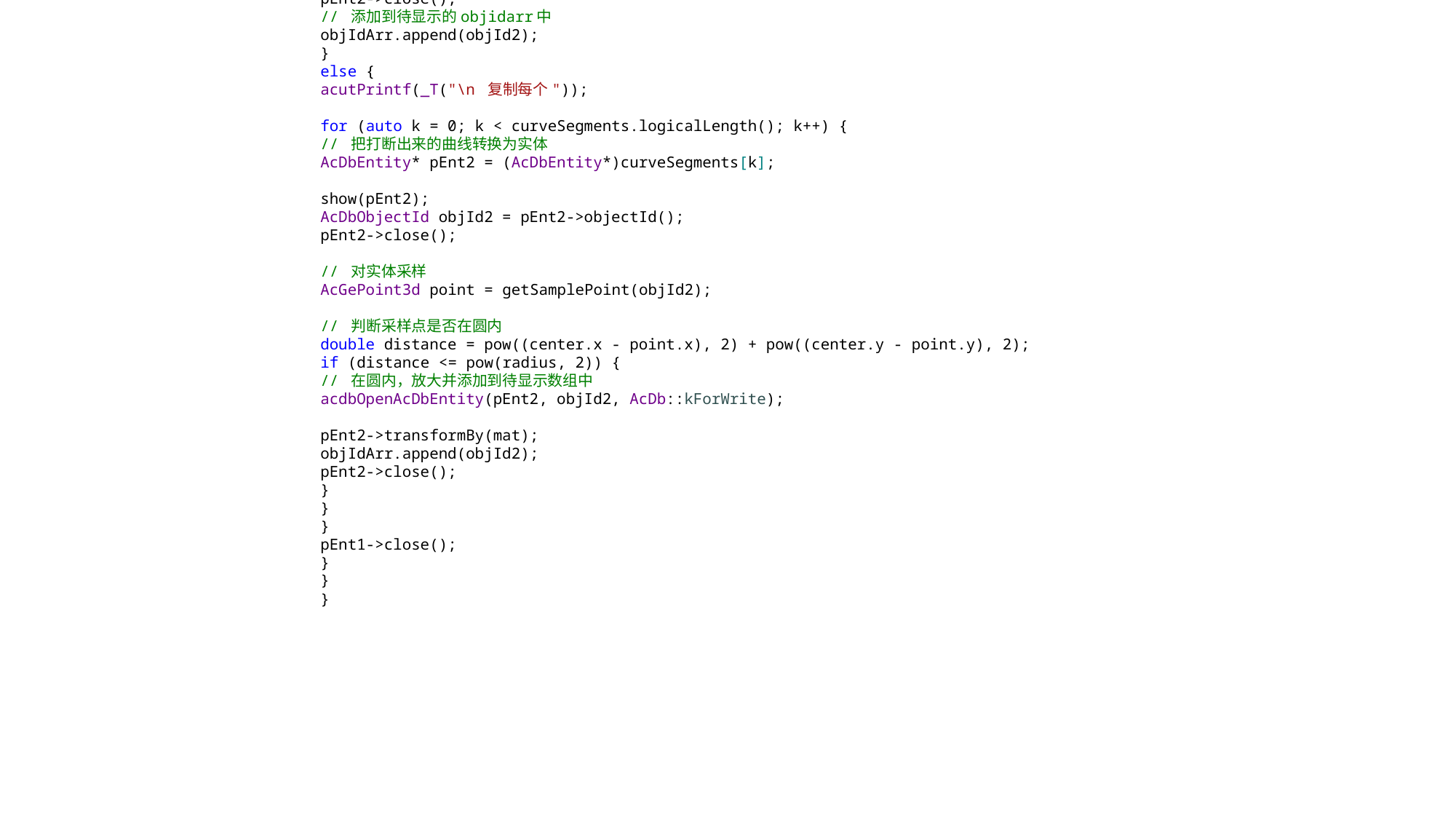

// 遍历框选的实体
for (auto i = 0; i < len; i++) {
// 获取实体id
ads_name en1;
acedSSName(ss, i, en1);
AcDbObjectId objId1;
auto err = acdbGetObjectId(objId1, en1);

AcDbEntity* pEnt1;
if (acdbOpenAcDbEntity(pEnt1, objId1, AcDb::kForWrite) == Zcad::ErrorStatus::eOk) {
// 获取交点
ZcGePoint3dArray points;
err = pEnt->intersectWith(pEnt1, ZcDb::Intersect::kOnBothOperands, points);
acutPrintf(_T("获取交点 err: %d, points length: %d \n"), err, points.length());

// 打断
if (pEnt1->isKindOf(AcDbCurve::desc())) {
acutPrintf(_T("开始打断 \n"));

AcDbCurve* pCurve;
AcDbVoidPtrArray curveSegments;

pCurve = AcDbCurve::cast(pEnt1);

// 获取参数
double param;
double* params = new double[points.length()];
for (auto y = 0; y < points.length(); y++) {
pCurve->getParamAtPoint(points[y], param);
params[y] = param;
}

// 排序
sort(params, params + points.length());

// 转换为 ZcGeDoubleArray
ZcGeDoubleArray ZcGeparams;
for (auto z = 0; z < points.length(); z++) {
ZcGeparams.append(params[z]);
}

// 打断
pCurve->getSplitCurves(ZcGeparams, curveSegments);
acutPrintf(_T("打断完成，长度： %d \n"), curveSegments.logicalLength());

// 如果没打断，说明整个图形都在实体中，复制整个图形
if (curveSegments.logicalLength() == 0) {
acutPrintf(_T("复制全部 \n"));
// 克隆一个新实体来放大显示
AcDbEntity* pEnt2 = AcDbEntity::cast(pEnt1->clone());

show(pEnt2);
AcDbObjectId objId2 = pEnt2->objectId();
pEnt2->transformBy(mat);
pEnt2->close();
// 添加到待显示的objidarr中
objIdArr.append(objId2);
}
else {
acutPrintf(_T("\n 复制每个"));

for (auto k = 0; k < curveSegments.logicalLength(); k++) {
// 把打断出来的曲线转换为实体
AcDbEntity* pEnt2 = (AcDbEntity*)curveSegments[k];

show(pEnt2);
AcDbObjectId objId2 = pEnt2->objectId();
pEnt2->close();

// 对实体采样
AcGePoint3d point = getSamplePoint(objId2);

// 判断采样点是否在圆内
double distance = pow((center.x - point.x), 2) + pow((center.y - point.y), 2);
if (distance <= pow(radius, 2)) {
// 在圆内，放大并添加到待显示数组中
acdbOpenAcDbEntity(pEnt2, objId2, AcDb::kForWrite);

pEnt2->transformBy(mat);
objIdArr.append(objId2);
pEnt2->close();
}
}
}
pEnt1->close();
}
}
}